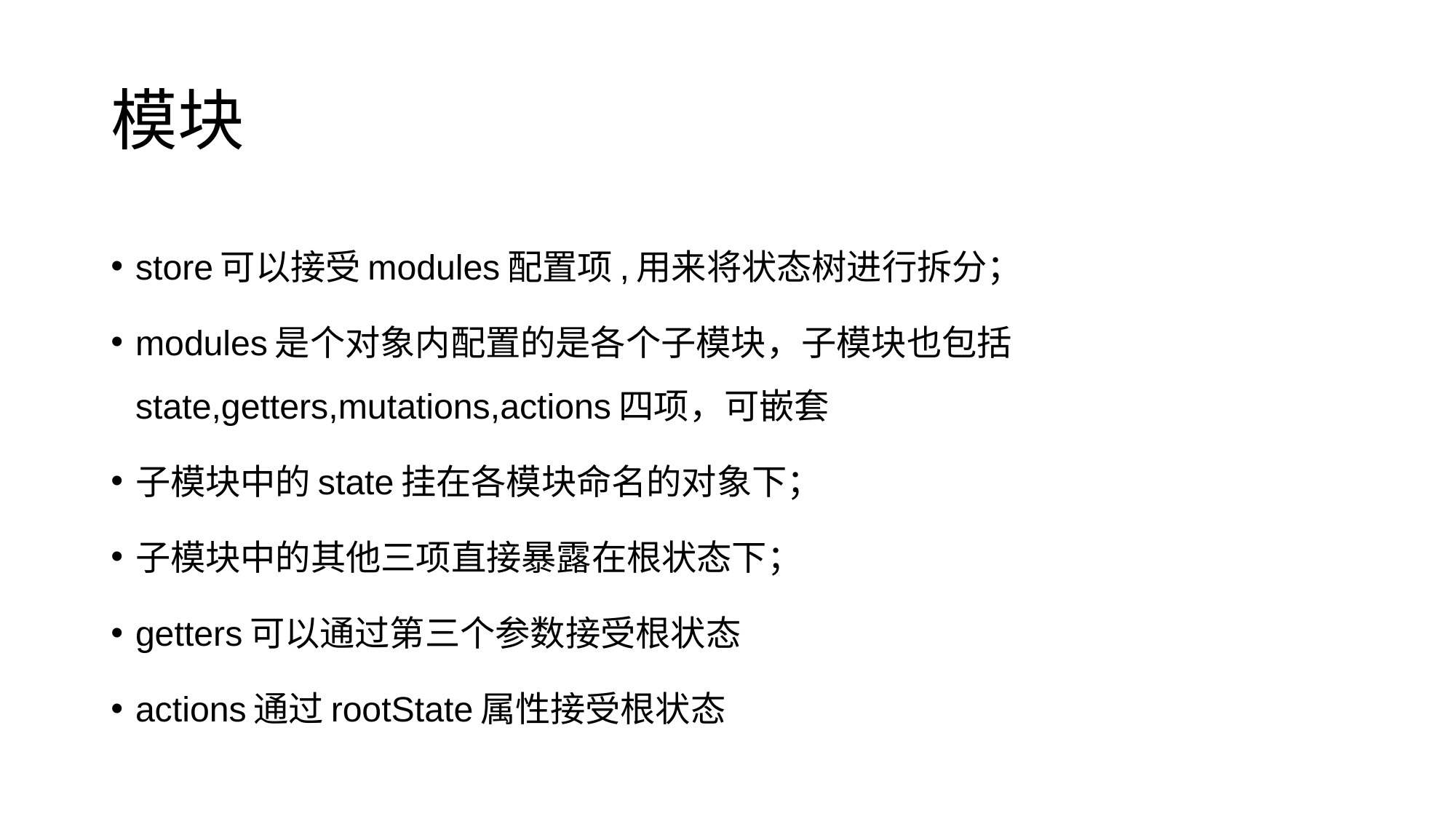

# 模块
store可以接受modules配置项,用来将状态树进行拆分；
modules是个对象内配置的是各个子模块，子模块也包括state,getters,mutations,actions四项，可嵌套
子模块中的state挂在各模块命名的对象下；
子模块中的其他三项直接暴露在根状态下；
getters可以通过第三个参数接受根状态
actions通过rootState属性接受根状态